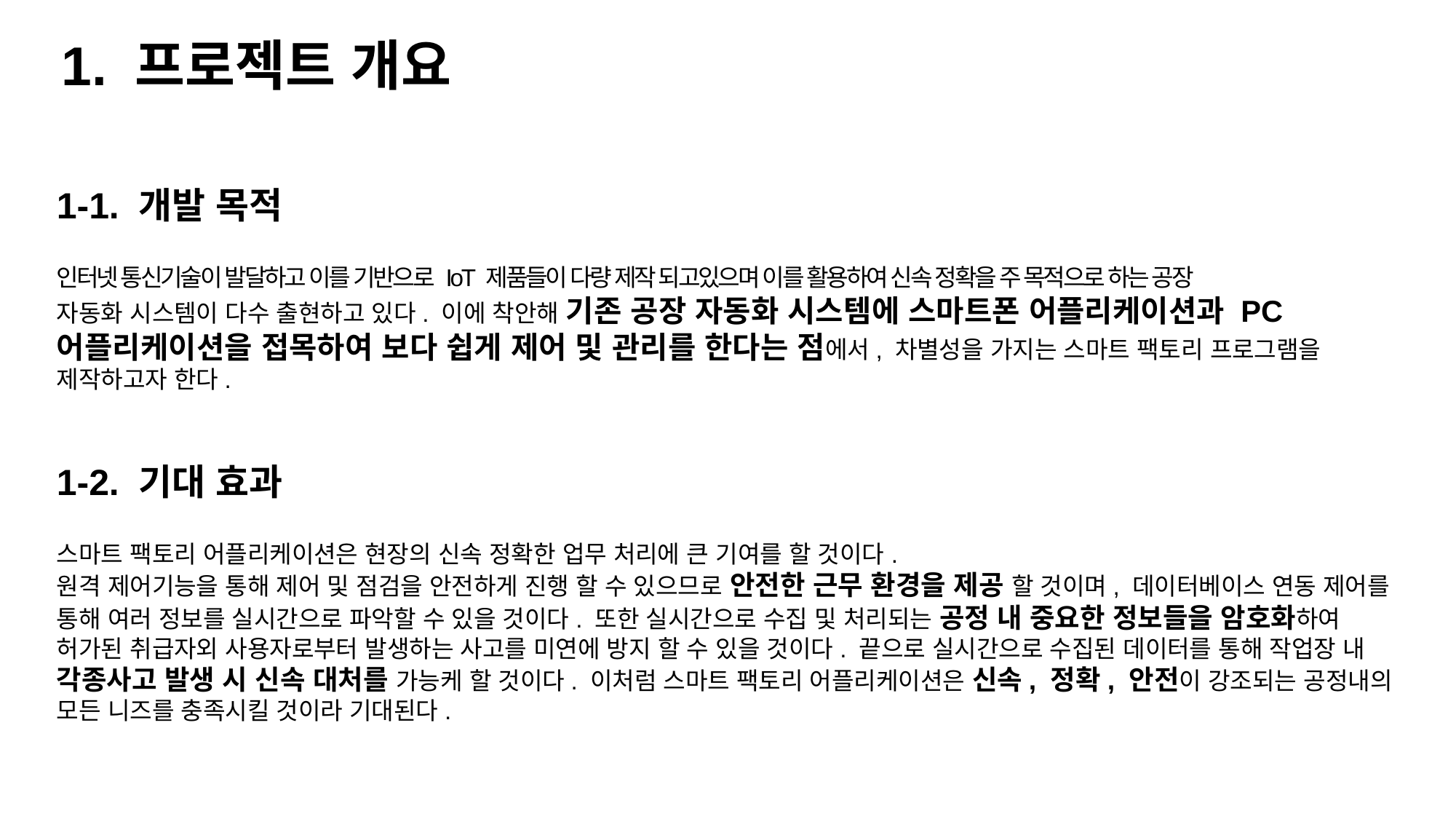

1. 프로젝트 개요
1-1. 개발 목적

인터넷 통신기술이 발달하고 이를 기반으로 IoT 제품들이 다량 제작 되고있으며 이를 활용하여 신속 정확을 주 목적으로 하는 공장
자동화 시스템이 다수 출현하고 있다. 이에 착안해 기존 공장 자동화 시스템에 스마트폰 어플리케이션과 PC어플리케이션을 접목하여 보다 쉽게 제어 및 관리를 한다는 점에서, 차별성을 가지는 스마트 팩토리 프로그램을 제작하고자 한다.

1-2. 기대 효과

스마트 팩토리 어플리케이션은 현장의 신속 정확한 업무 처리에 큰 기여를 할 것이다.
원격 제어기능을 통해 제어 및 점검을 안전하게 진행 할 수 있으므로 안전한 근무 환경을 제공 할 것이며, 데이터베이스 연동 제어를 통해 여러 정보를 실시간으로 파악할 수 있을 것이다. 또한 실시간으로 수집 및 처리되는 공정 내 중요한 정보들을 암호화하여 허가된 취급자외 사용자로부터 발생하는 사고를 미연에 방지 할 수 있을 것이다. 끝으로 실시간으로 수집된 데이터를 통해 작업장 내 각종사고 발생 시 신속 대처를 가능케 할 것이다. 이처럼 스마트 팩토리 어플리케이션은 신속, 정확, 안전이 강조되는 공정내의 모든 니즈를 충족시킬 것이라 기대된다.